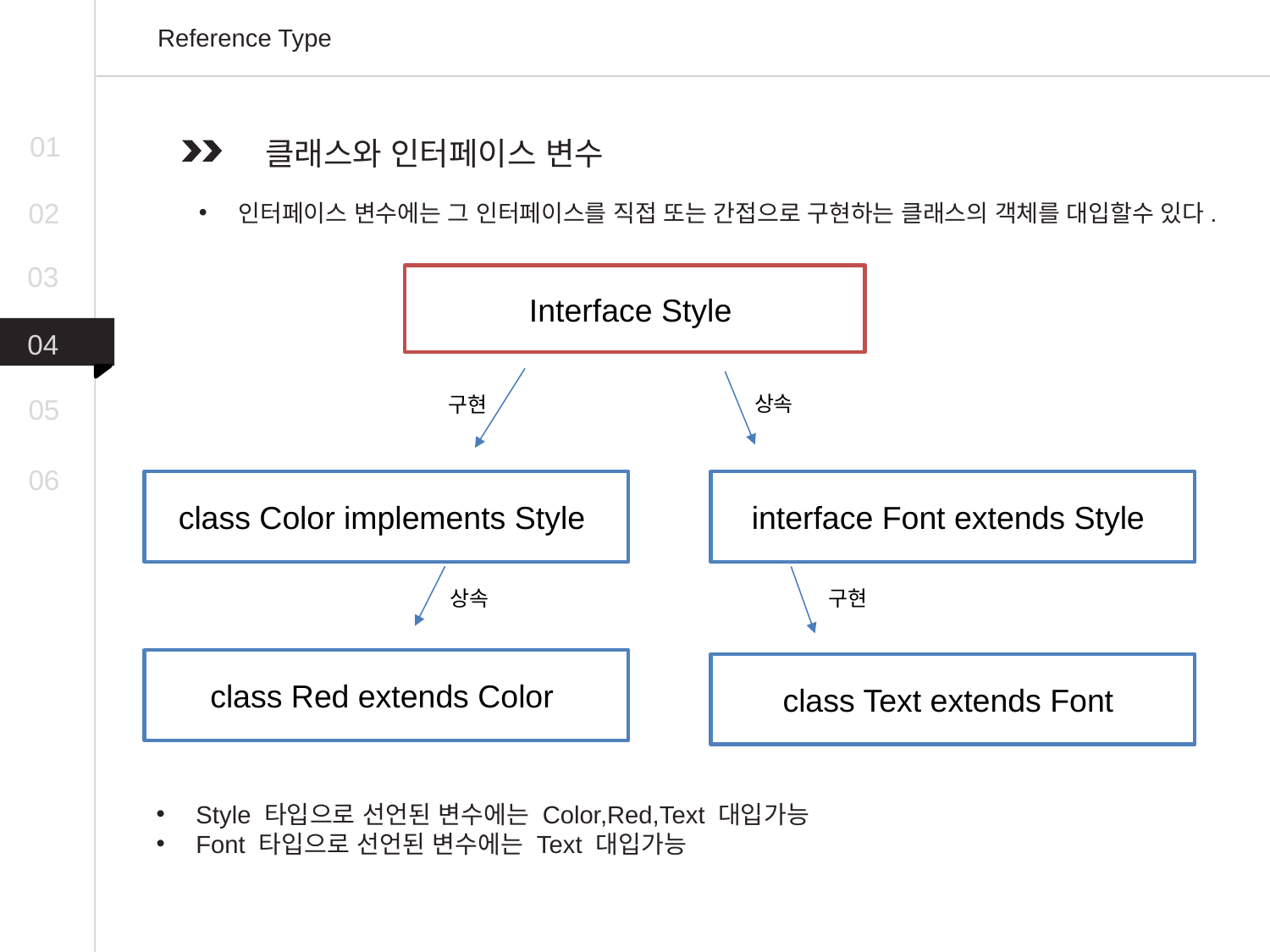

Reference Type
01
 클래스와 인터페이스 변수

02
인터페이스 변수에는 그 인터페이스를 직접 또는 간접으로 구현하는 클래스의 객체를 대입할수 있다.
03
Interface Style

04

상속
05
구현
06
class Color implements Style
interface Font extends Style
구현
상속
class Red extends Color
class Text extends Font
Style 타입으로 선언된 변수에는 Color,Red,Text 대입가능
Font 타입으로 선언된 변수에는 Text 대입가능